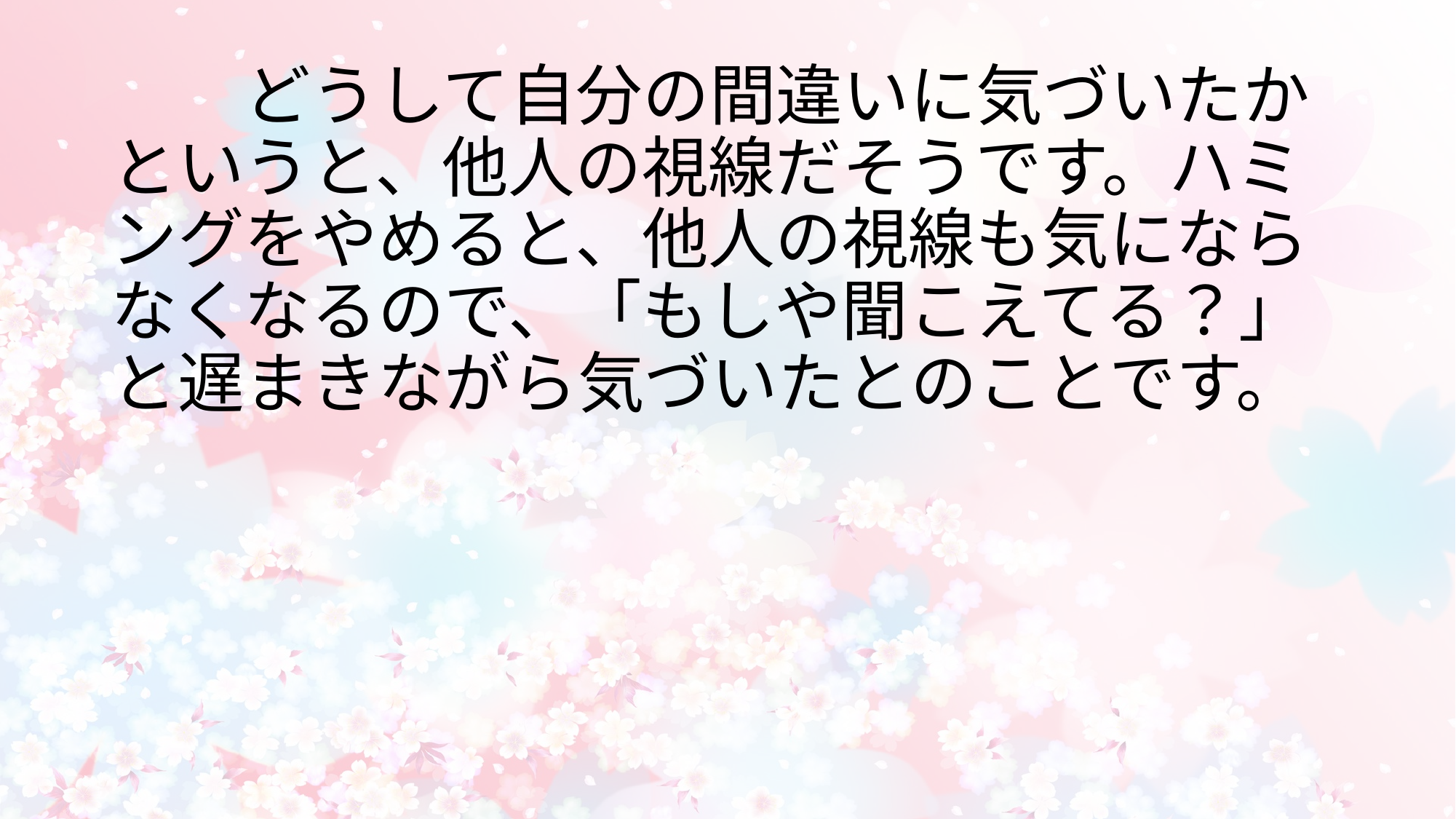

どうして自分の間違いに気づいたかというと、他人の視線だそうです。ハミングをやめると、他人の視線も気にならなくなるので、「もしや聞こえてる？」と遅まきながら気づいたとのことです。